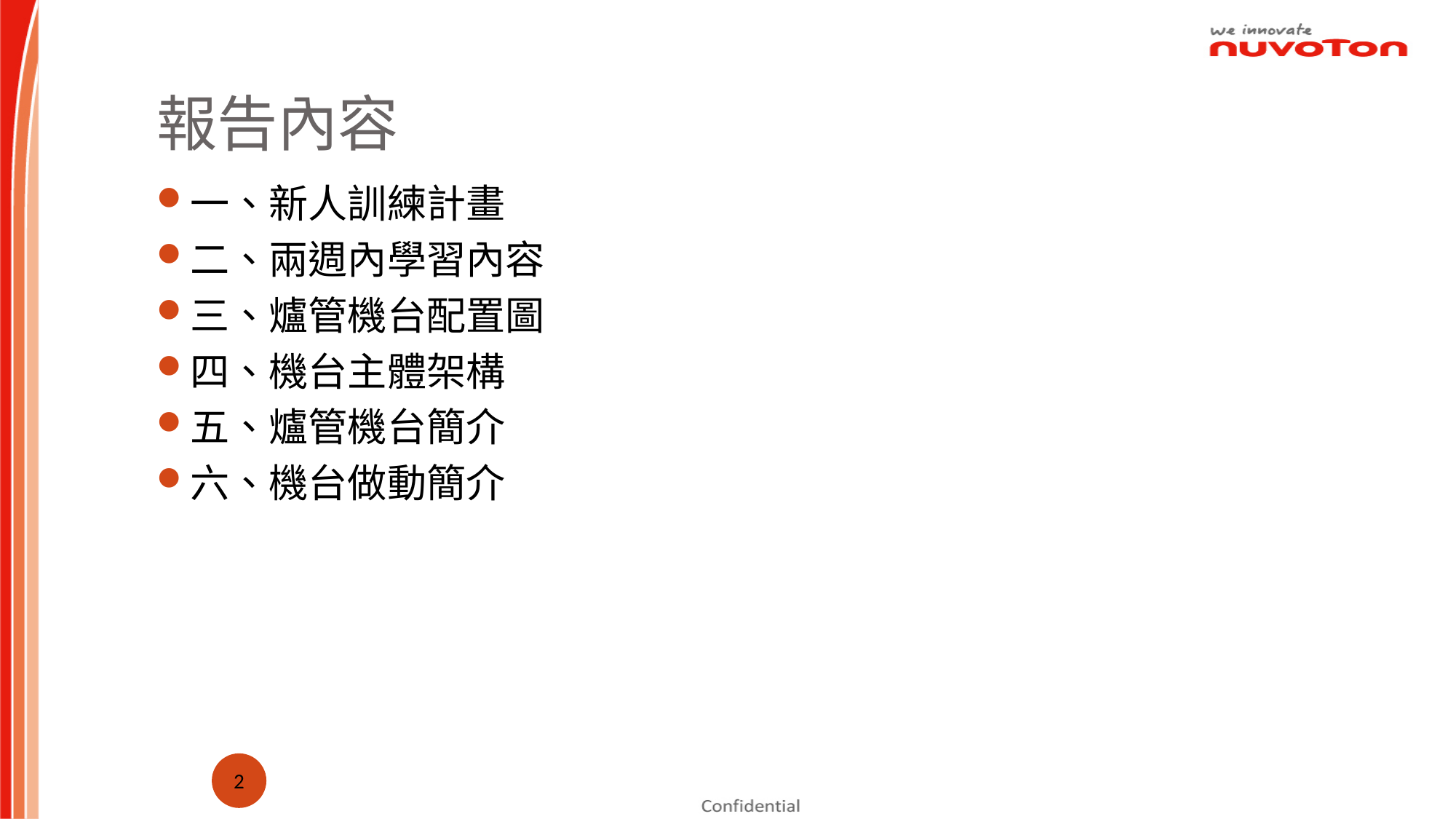

# 報告內容
一、新人訓練計畫
二、兩週內學習內容
三、爐管機台配置圖
四、機台主體架構
五、爐管機台簡介
六、機台做動簡介

2